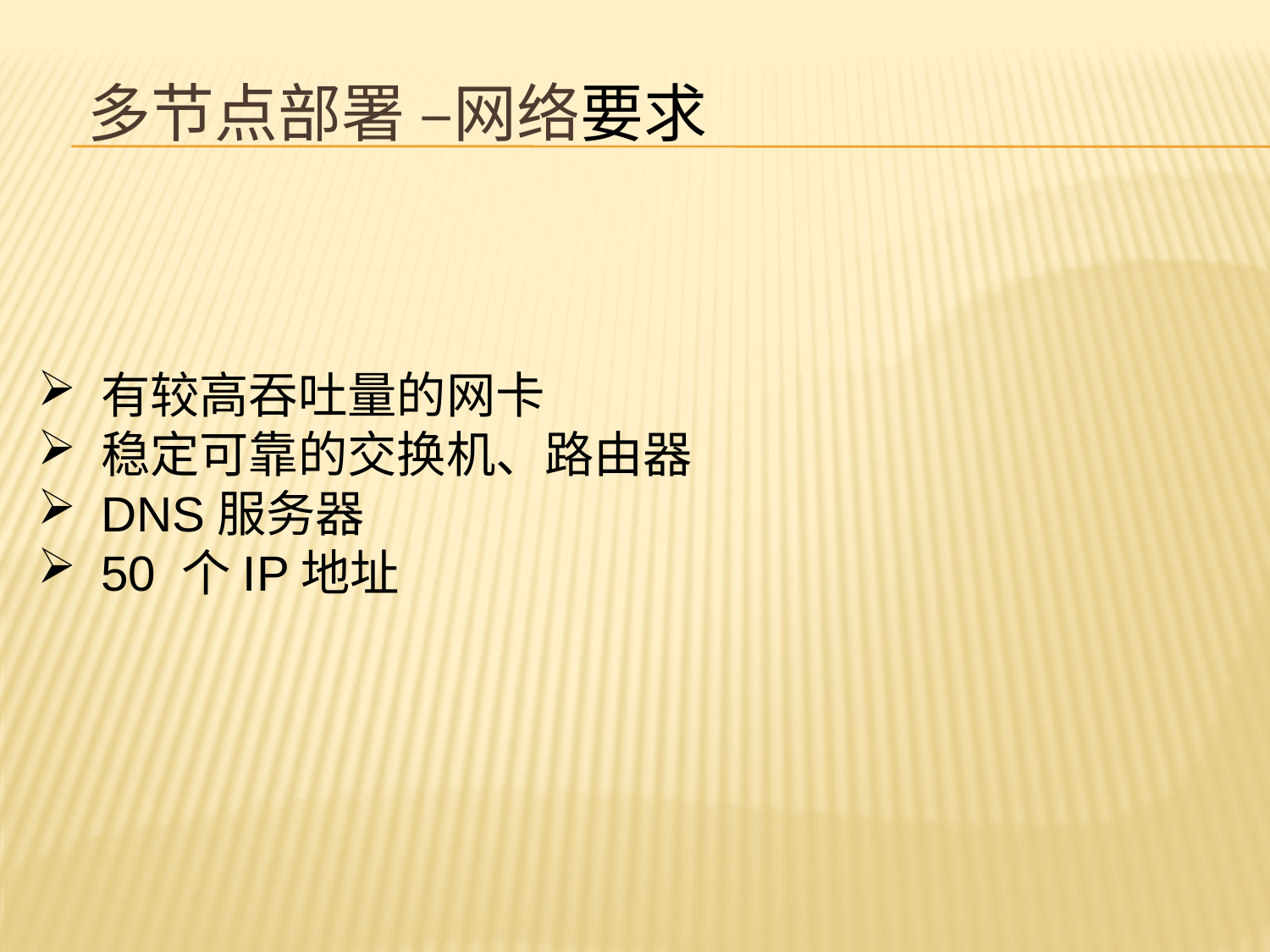

多节点部署 –网络要求
有较高吞吐量的网卡
稳定可靠的交换机、路由器
DNS服务器
50 个IP地址